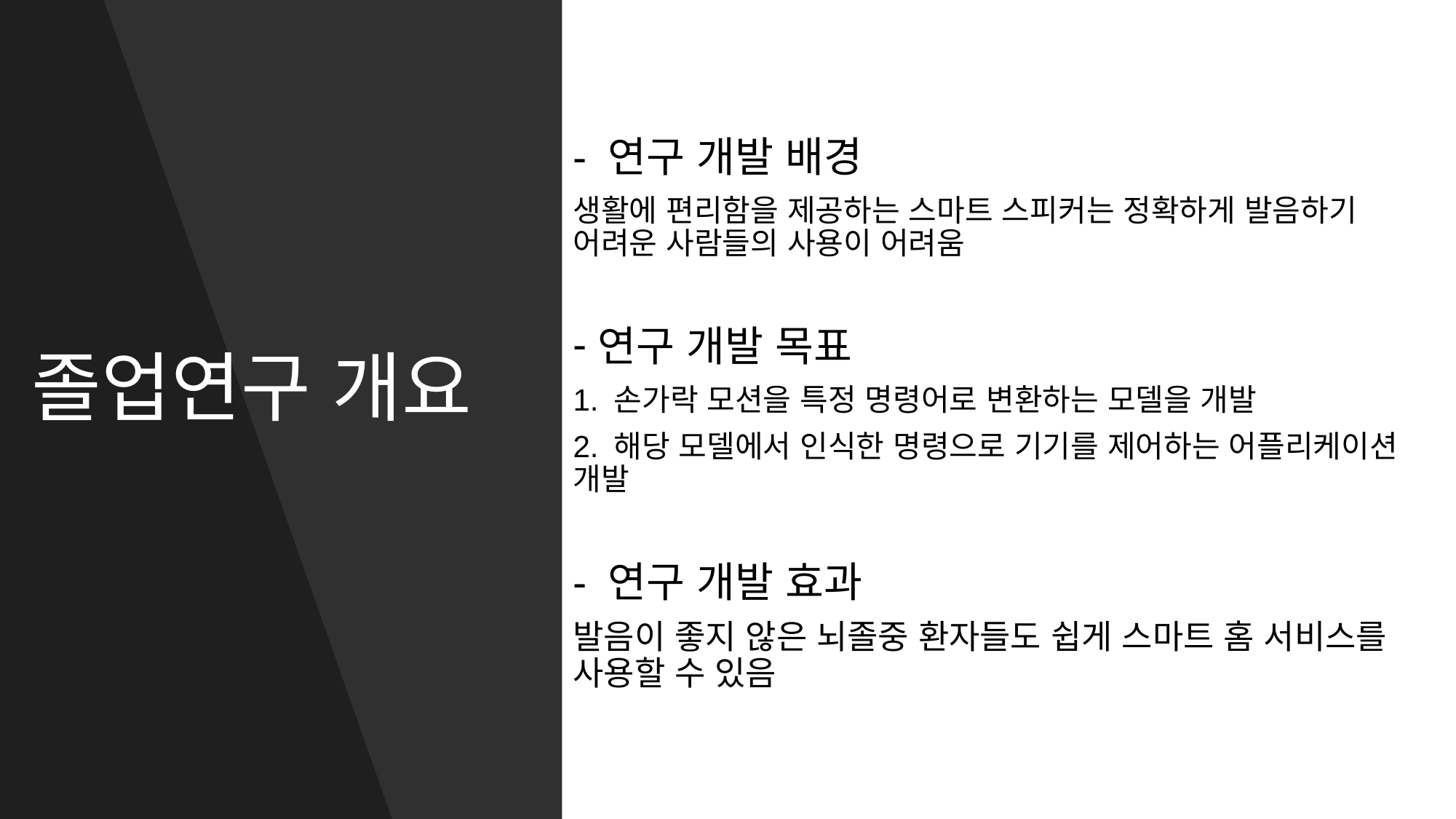

# 졸업연구 개요

- 연구 개발 배경
생활에 편리함을 제공하는 스마트 스피커는 정확하게 발음하기 어려운 사람들의 사용이 어려움

연구 개발 목표
1. 손가락 모션을 특정 명령어로 변환하는 모델을 개발
2. 해당 모델에서 인식한 명령으로 기기를 제어하는 어플리케이션 개발

- 연구 개발 효과
발음이 좋지 않은 뇌졸중 환자들도 쉽게 스마트 홈 서비스를 사용할 수 있음